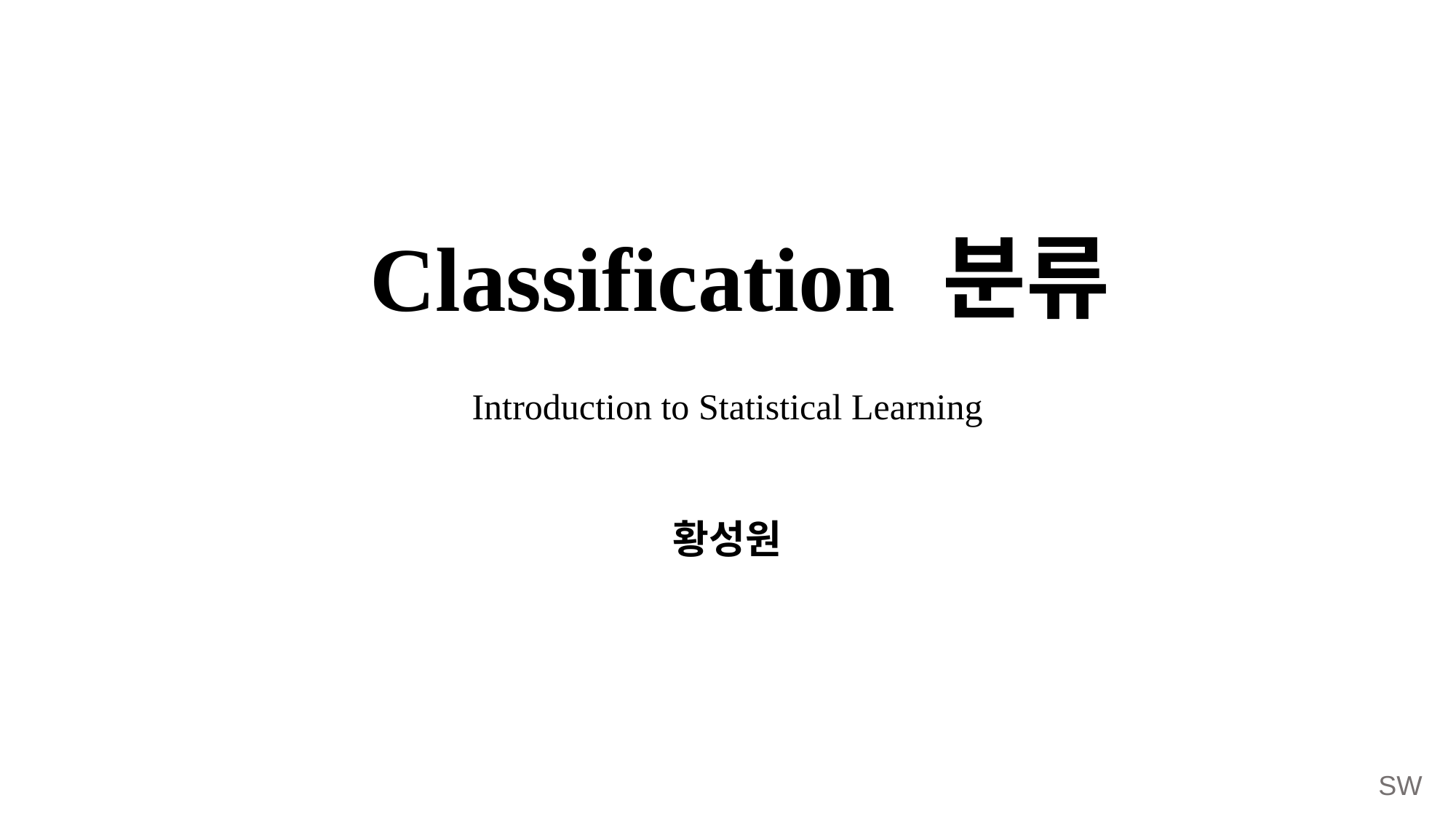

# Classification 분류
Introduction to Statistical Learning

황성원